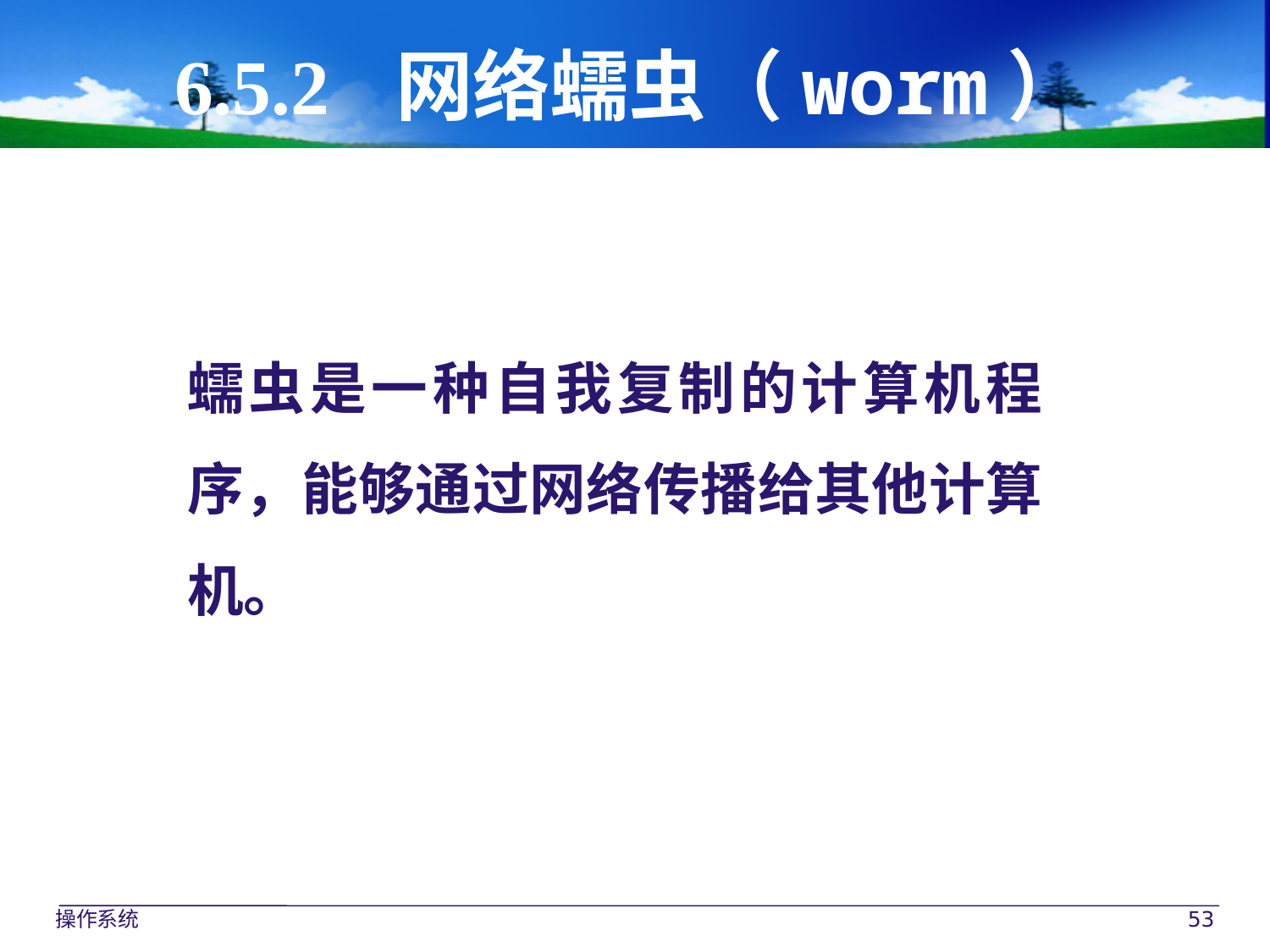

# 6.5.2 网络蠕虫（worm）
蠕虫是一种自我复制的计算机程序，能够通过网络传播给其他计算机。
操作系统
53